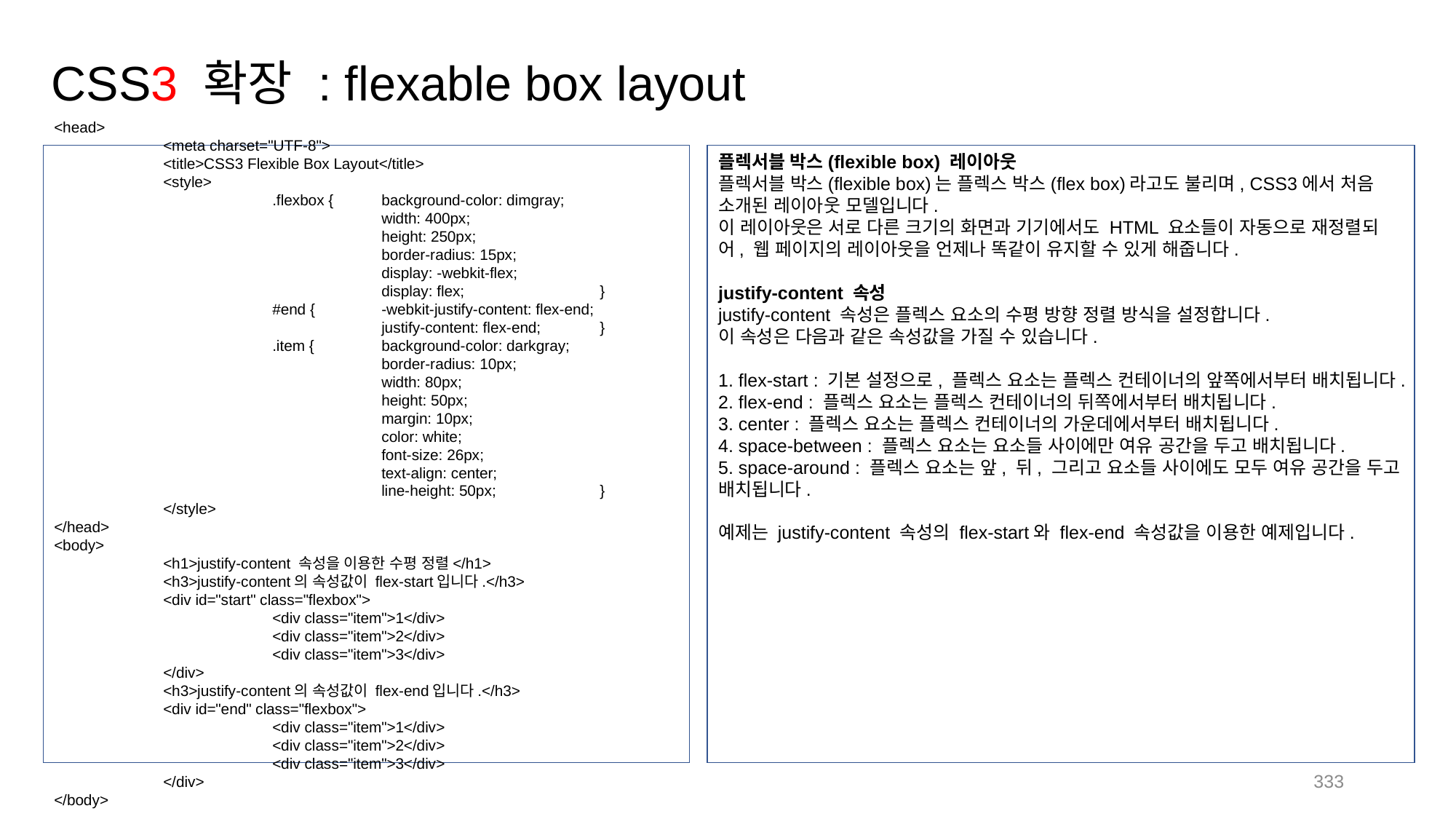

# CSS3 확장 : flexable box layout

<head>
	<meta charset="UTF-8">
	<title>CSS3 Flexible Box Layout</title>
	<style>
		.flexbox {	background-color: dimgray;
			width: 400px;
			height: 250px;
			border-radius: 15px;
			display: -webkit-flex;
			display: flex;		}
		#end {	-webkit-justify-content: flex-end;
			justify-content: flex-end;	}
		.item {	background-color: darkgray;
			border-radius: 10px;
			width: 80px;
			height: 50px;
			margin: 10px;
			color: white;
			font-size: 26px;
			text-align: center;
			line-height: 50px;	}
	</style>
</head>
<body>
	<h1>justify-content 속성을 이용한 수평 정렬</h1>
	<h3>justify-content의 속성값이 flex-start입니다.</h3>
	<div id="start" class="flexbox">
		<div class="item">1</div>
		<div class="item">2</div>
		<div class="item">3</div>
	</div>
	<h3>justify-content의 속성값이 flex-end입니다.</h3>
	<div id="end" class="flexbox">
		<div class="item">1</div>
		<div class="item">2</div>
		<div class="item">3</div>
	</div>
</body>
플렉서블 박스(flexible box) 레이아웃
플렉서블 박스(flexible box)는 플렉스 박스(flex box)라고도 불리며, CSS3에서 처음 소개된 레이아웃 모델입니다.
이 레이아웃은 서로 다른 크기의 화면과 기기에서도 HTML 요소들이 자동으로 재정렬되어, 웹 페이지의 레이아웃을 언제나 똑같이 유지할 수 있게 해줍니다.

justify-content 속성
justify-content 속성은 플렉스 요소의 수평 방향 정렬 방식을 설정합니다.
이 속성은 다음과 같은 속성값을 가질 수 있습니다.

1. flex-start : 기본 설정으로, 플렉스 요소는 플렉스 컨테이너의 앞쪽에서부터 배치됩니다.
2. flex-end : 플렉스 요소는 플렉스 컨테이너의 뒤쪽에서부터 배치됩니다.
3. center : 플렉스 요소는 플렉스 컨테이너의 가운데에서부터 배치됩니다.
4. space-between : 플렉스 요소는 요소들 사이에만 여유 공간을 두고 배치됩니다.
5. space-around : 플렉스 요소는 앞, 뒤, 그리고 요소들 사이에도 모두 여유 공간을 두고 배치됩니다.

예제는 justify-content 속성의 flex-start와 flex-end 속성값을 이용한 예제입니다.

333